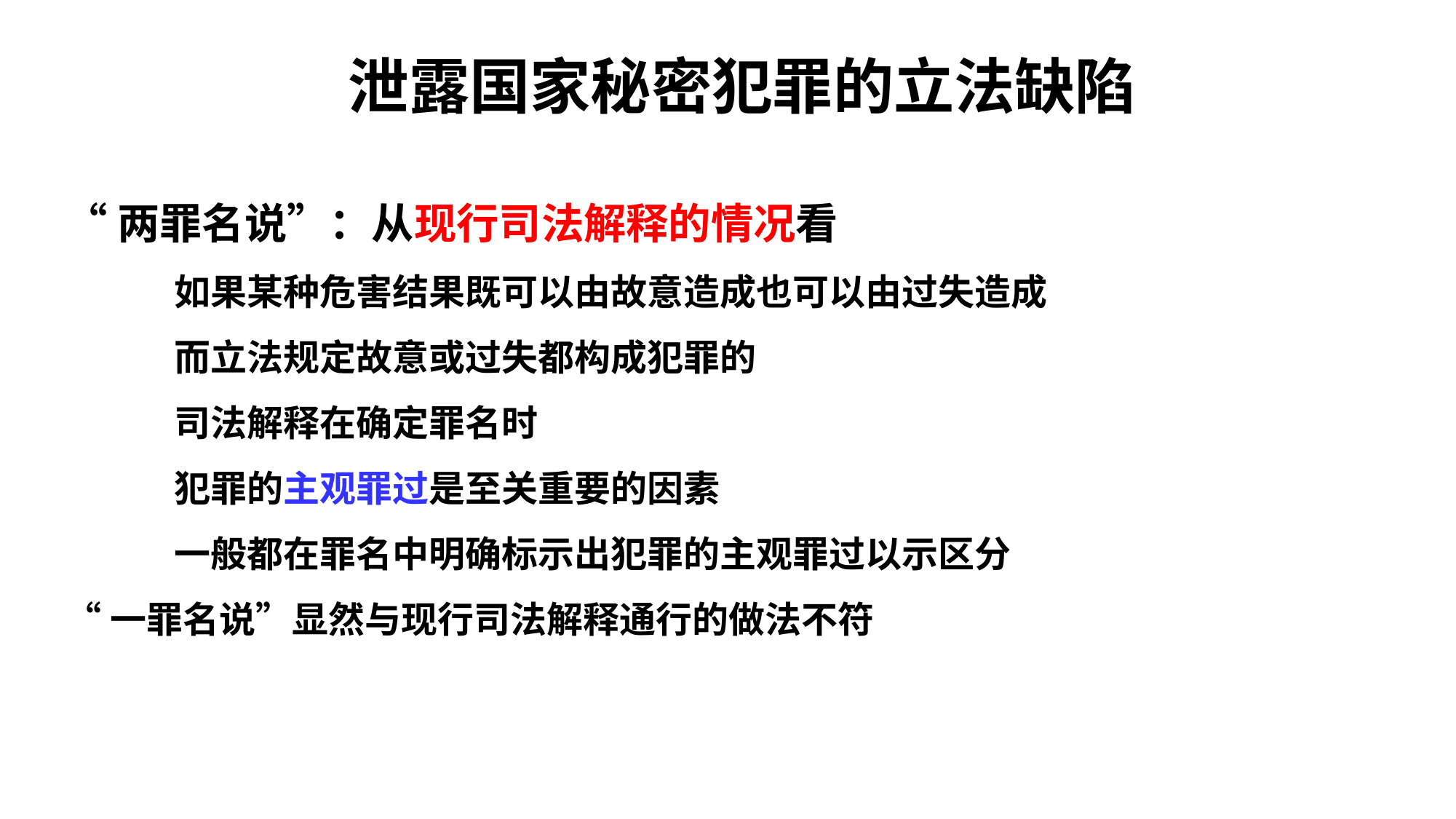

# 泄露国家秘密犯罪的立法缺陷
“两罪名说”：从现行司法解释的情况看
	如果某种危害结果既可以由故意造成也可以由过失造成
	而立法规定故意或过失都构成犯罪的
	司法解释在确定罪名时
	犯罪的主观罪过是至关重要的因素
	一般都在罪名中明确标示出犯罪的主观罪过以示区分
“一罪名说”显然与现行司法解释通行的做法不符